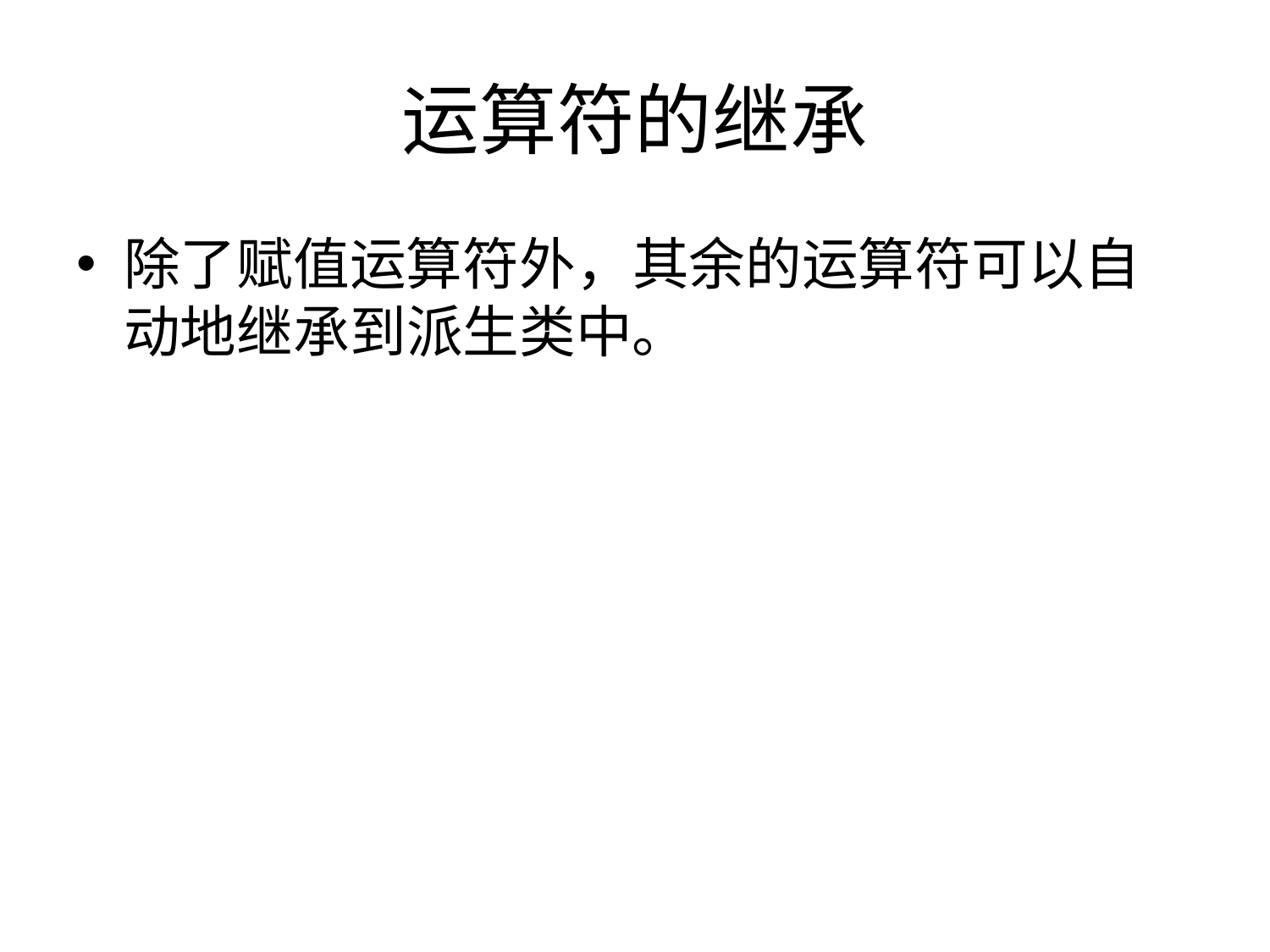

# 运算符的继承
除了赋值运算符外，其余的运算符可以自动地继承到派生类中。